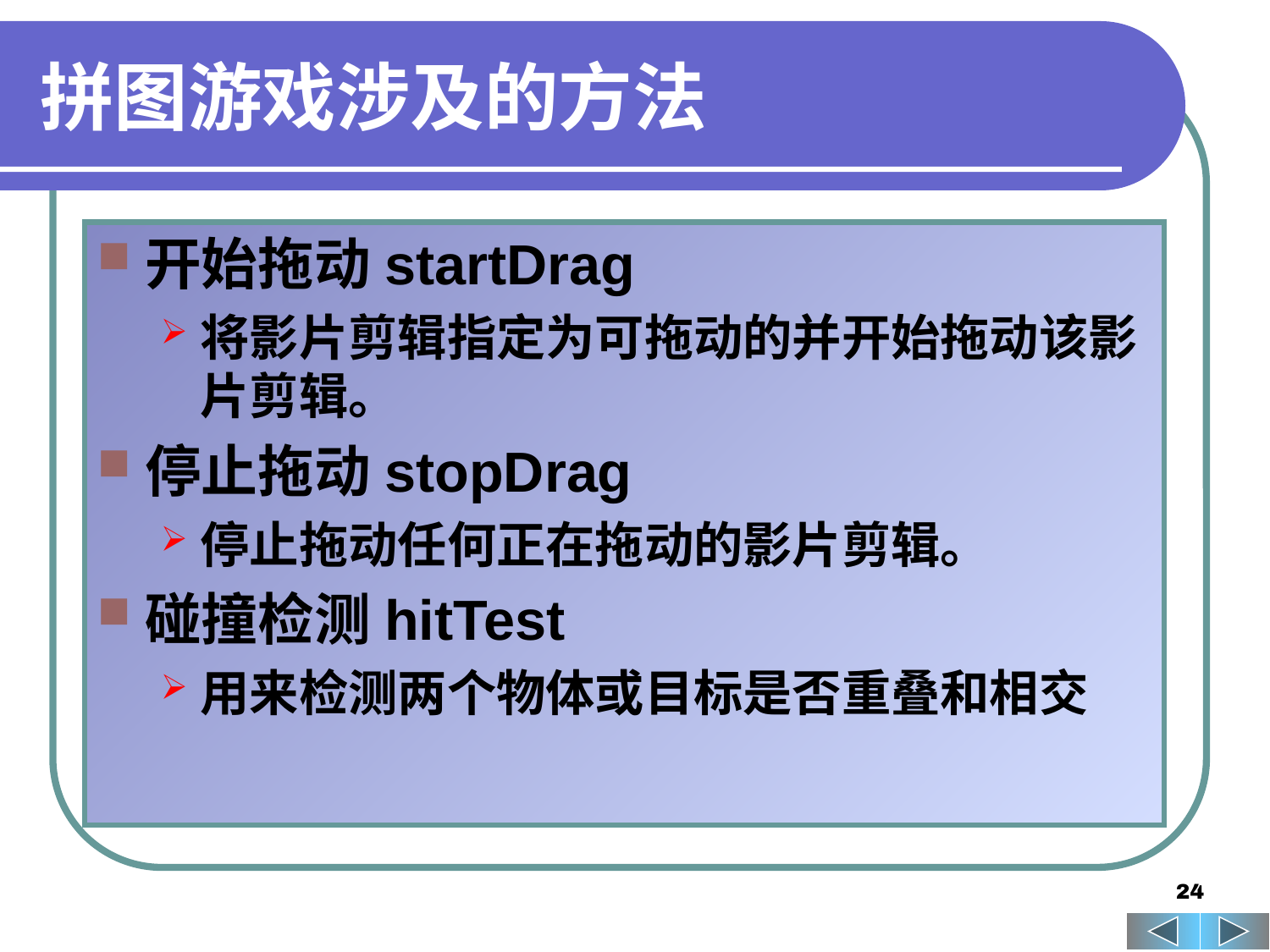

# 拼图游戏涉及的方法
开始拖动startDrag
将影片剪辑指定为可拖动的并开始拖动该影片剪辑。
停止拖动stopDrag
停止拖动任何正在拖动的影片剪辑。
碰撞检测hitTest
用来检测两个物体或目标是否重叠和相交
24